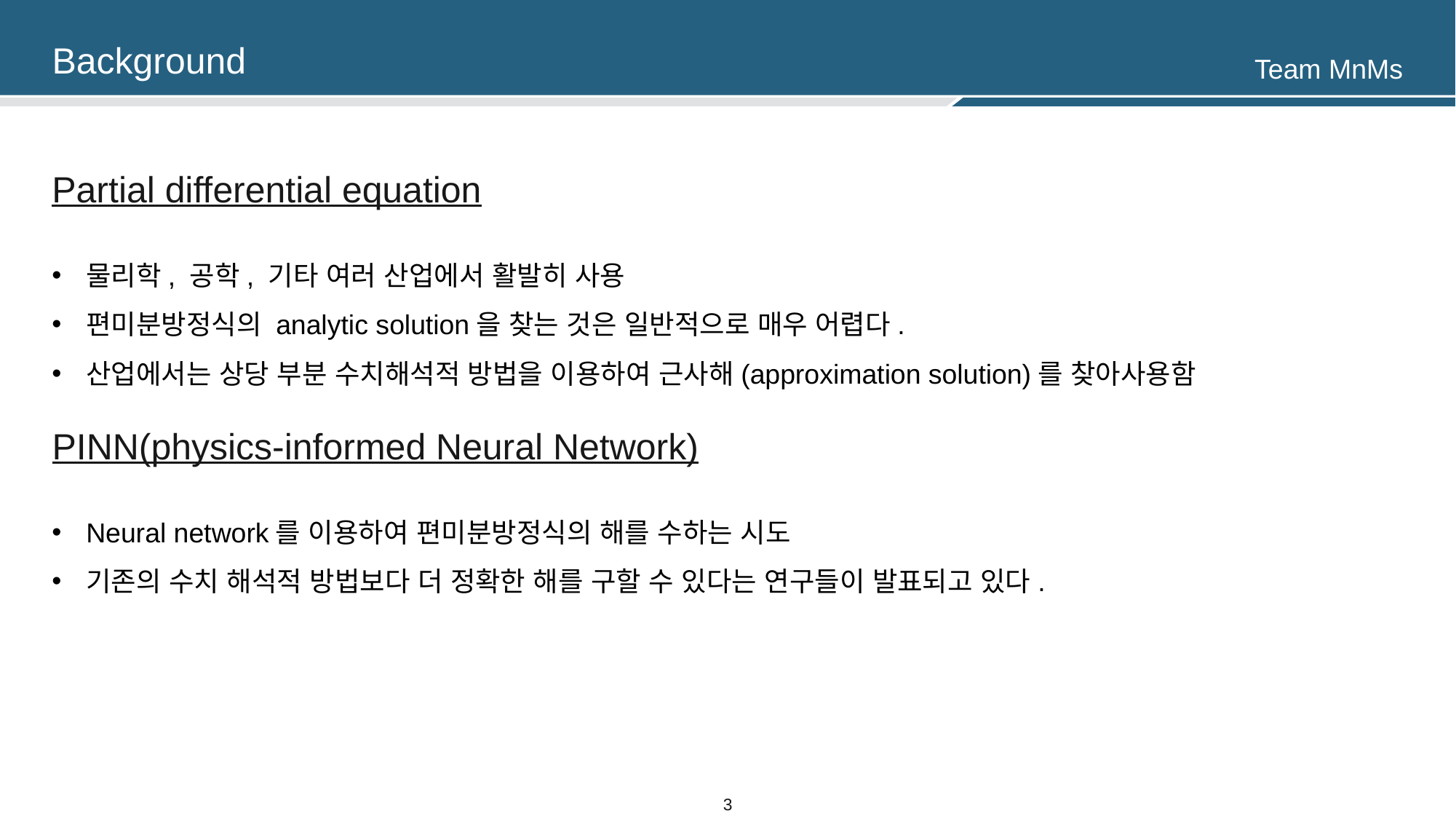

Background
Partial differential equation
물리학, 공학, 기타 여러 산업에서 활발히 사용
편미분방정식의 analytic solution을 찾는 것은 일반적으로 매우 어렵다.
산업에서는 상당 부분 수치해석적 방법을 이용하여 근사해(approximation solution)를 찾아사용함
PINN(physics-informed Neural Network)
Neural network를 이용하여 편미분방정식의 해를 수하는 시도
기존의 수치 해석적 방법보다 더 정확한 해를 구할 수 있다는 연구들이 발표되고 있다.